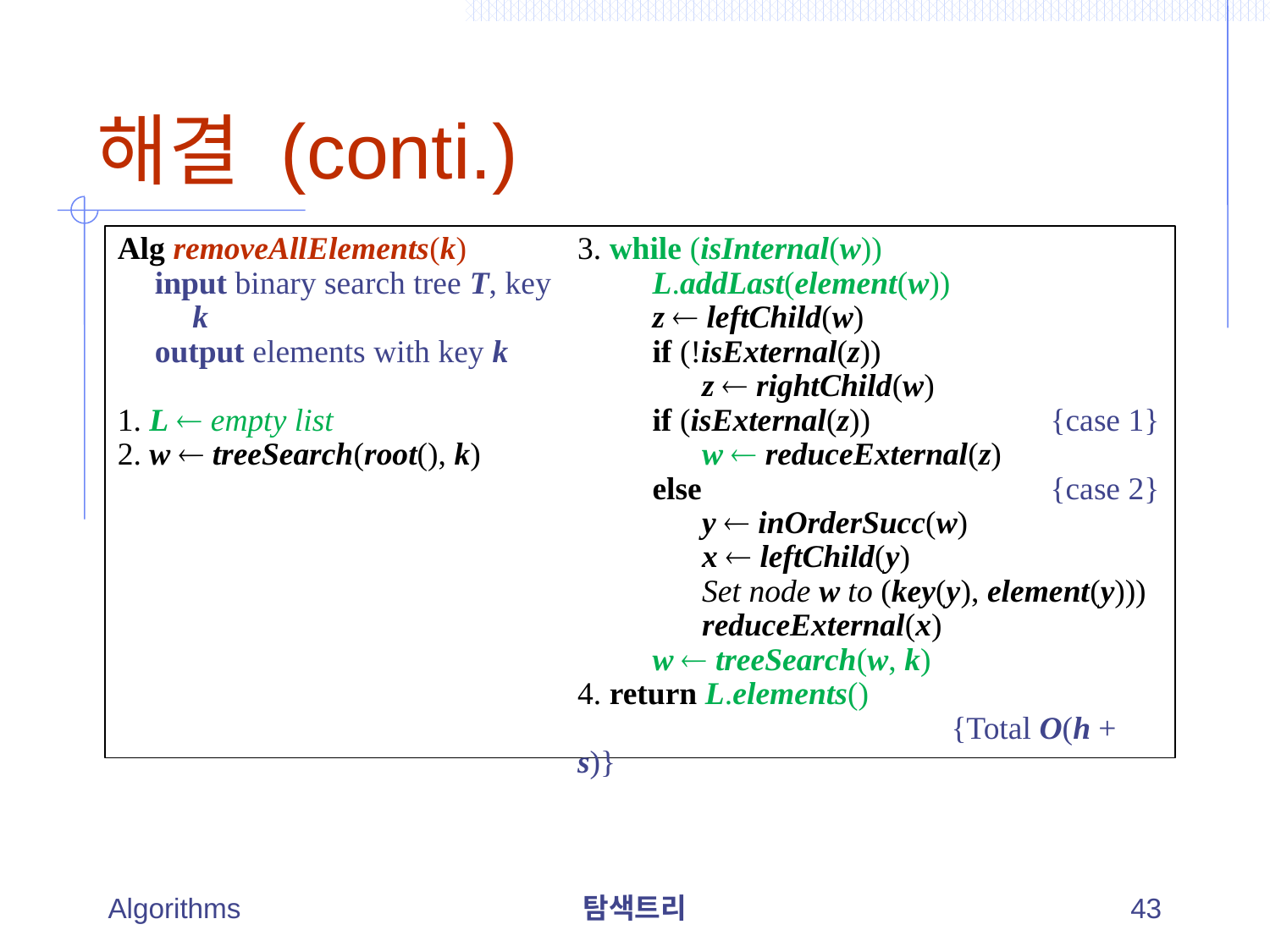

# 해결 (conti.)

Alg removeAllElements(k)
	input binary search tree T, key 		k
	output elements with key k

1. L ← empty list
2. w ← treeSearch(root(), k)
3. while (isInternal(w))
		L.addLast(element(w))
		z ← leftChild(w)
		if (!isExternal(z))
			z ← rightChild(w)
		if (isExternal(z))				{case 1}
			w ← reduceExternal(z)
		else								{case 2}
			y ← inOrderSucc(w)
			x ← leftChild(y)
			Set node w to (key(y), element(y)))
			reduceExternal(x)
		w ← treeSearch(w, k)
4. return L.elements()
								{Total O(h + s)}
Algorithms
탐색트리
43